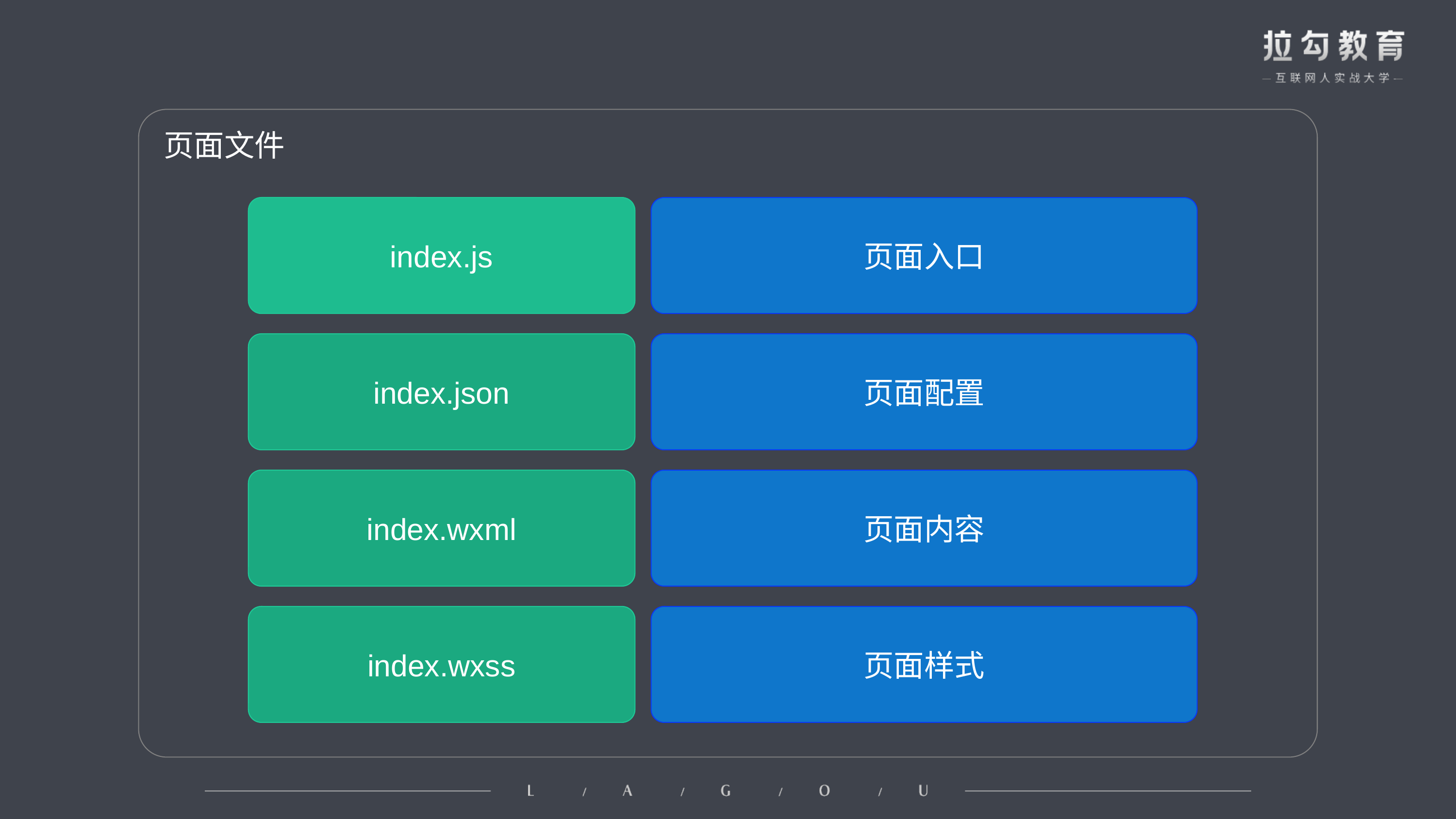

页面文件
index.js
页面入口
index.json
页面配置
index.wxml
页面内容
index.wxss
页面样式